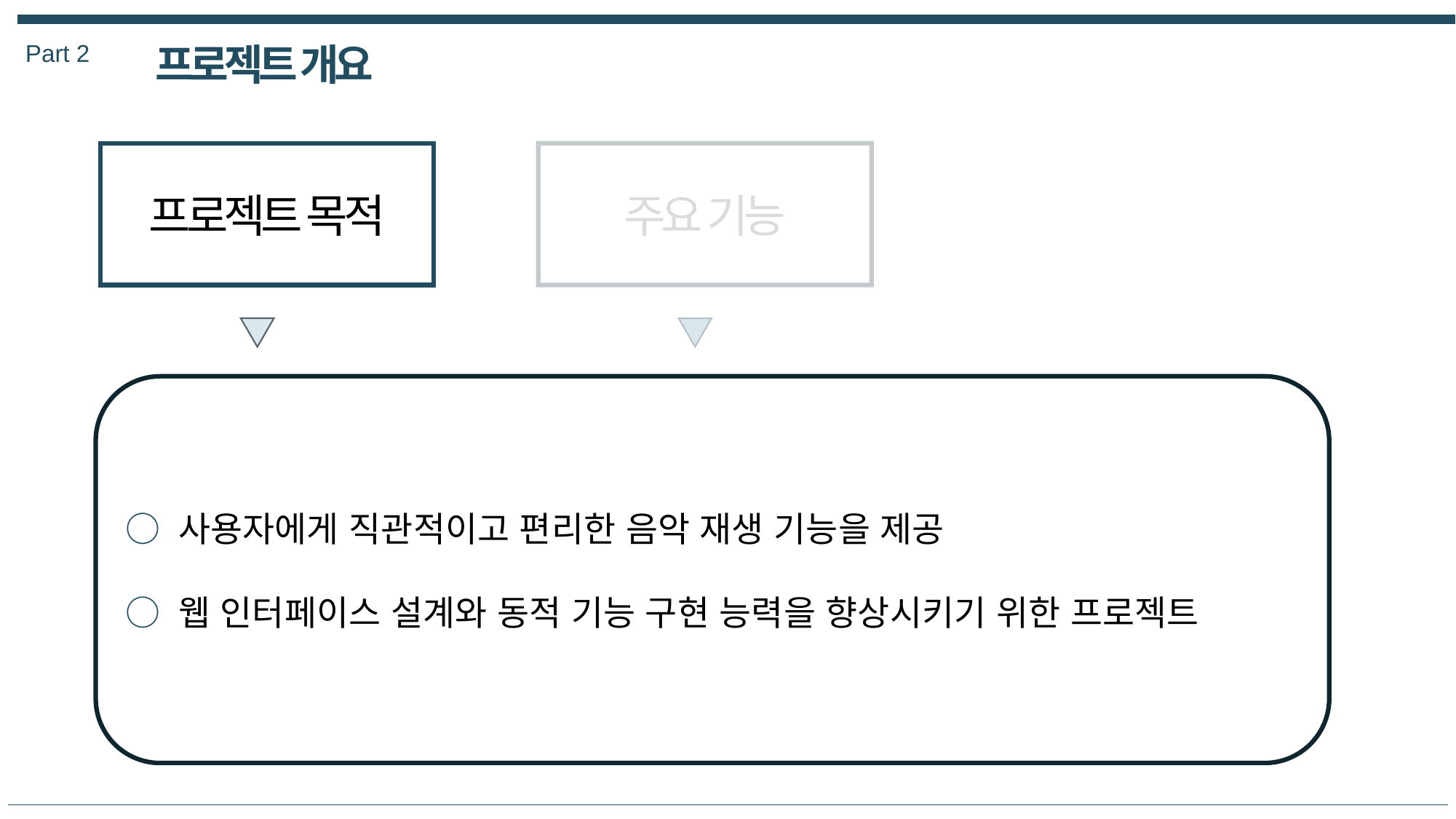

Part 2
프로젝트 개요
프로젝트 목적
주요 기능

○ 사용자에게 직관적이고 편리한 음악 재생 기능을 제공

○ 웹 인터페이스 설계와 동적 기능 구현 능력을 향상시키기 위한 프로젝트